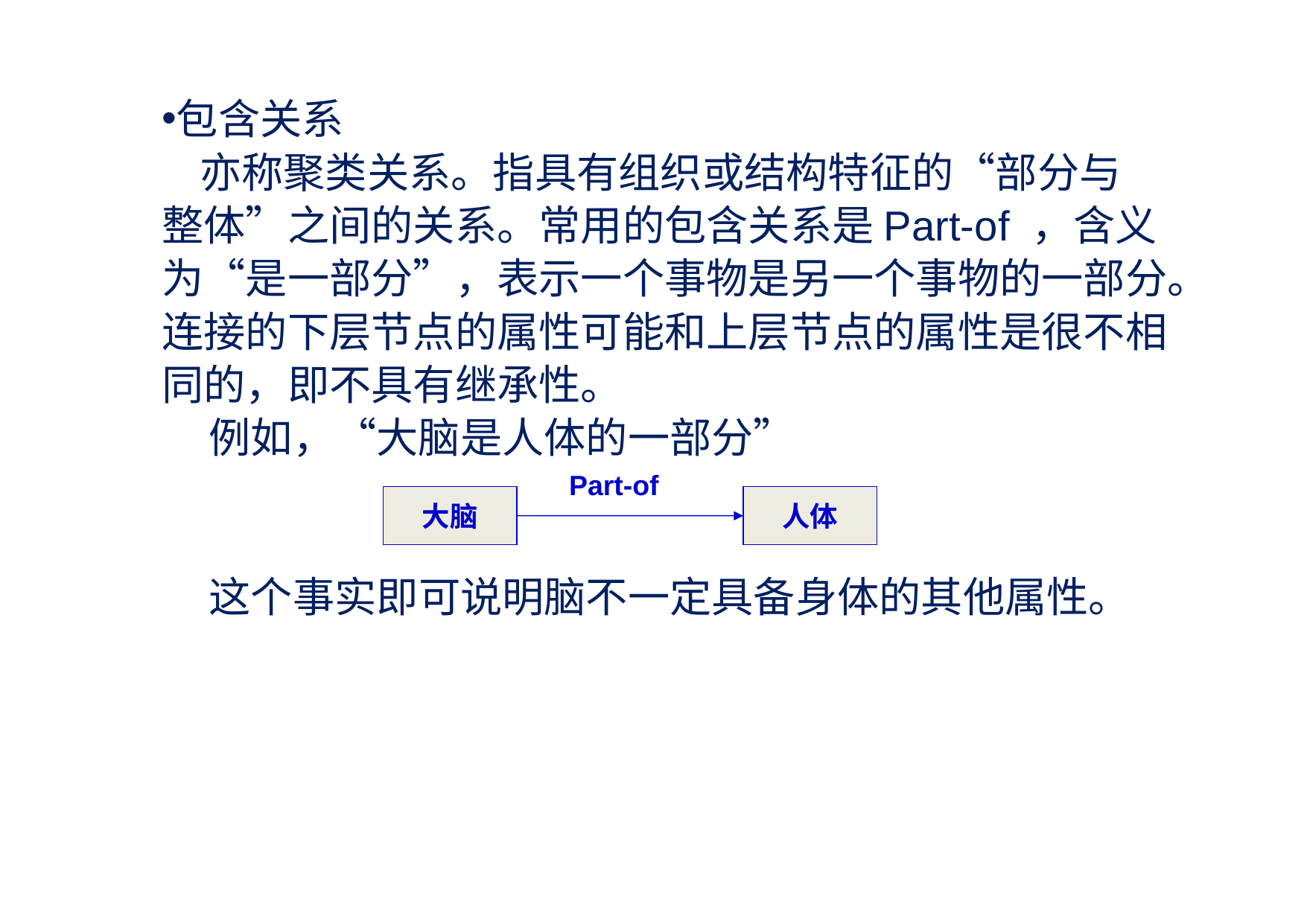

包含关系
   亦称聚类关系。指具有组织或结构特征的“部分与
整体”之间的关系。常用的包含关系是Part-of ，含义为“是一部分”，表示一个事物是另一个事物的一部分。连接的下层节点的属性可能和上层节点的属性是很不相同的，即不具有继承性。
    例如，“大脑是人体的一部分”

    这个事实即可说明脑不一定具备身体的其他属性。

Part-of
大脑
人体

81